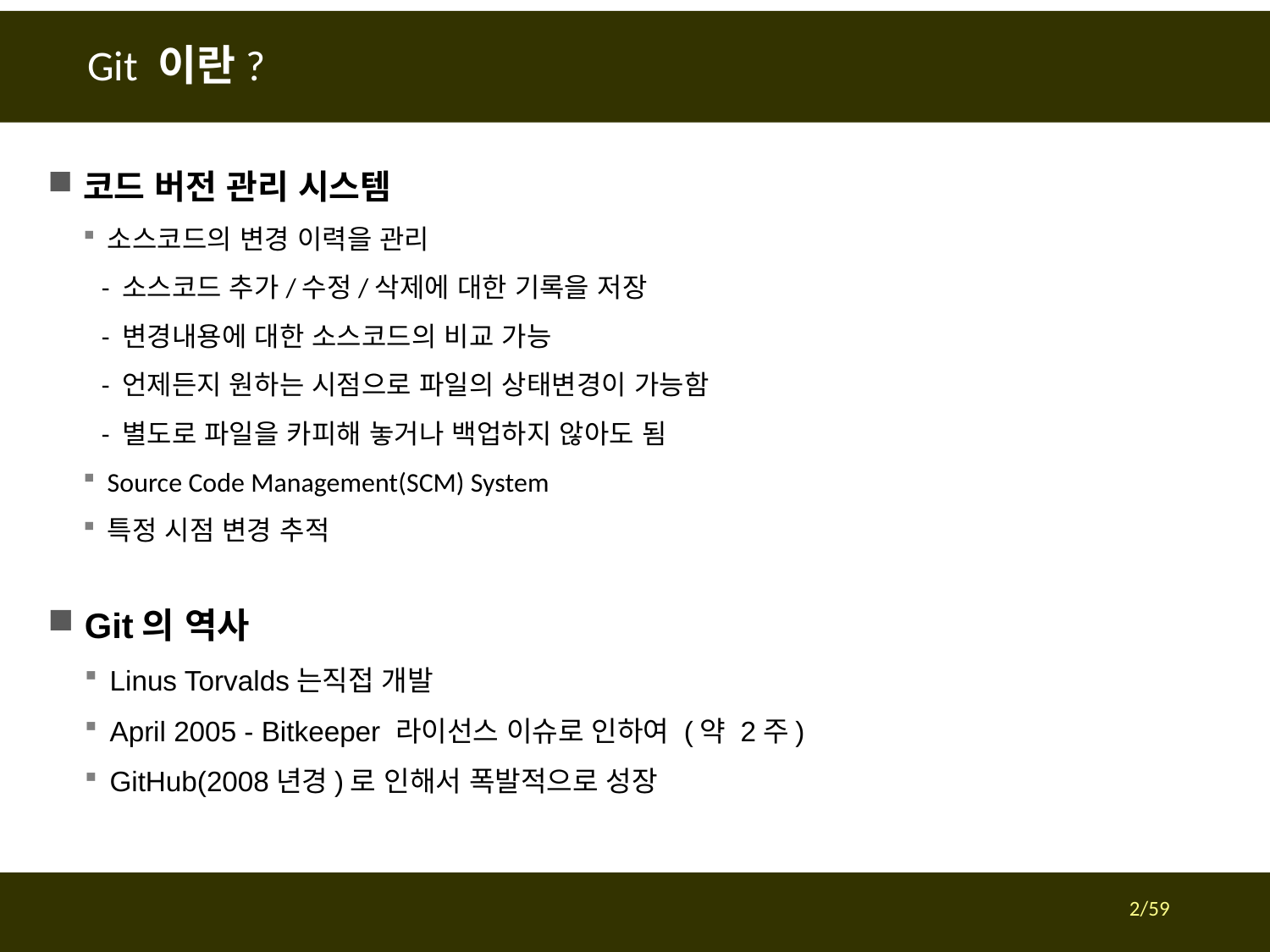

# Git 이란?
코드 버전 관리 시스템
소스코드의 변경 이력을 관리
   - 소스코드 추가/수정/삭제에 대한 기록을 저장
   - 변경내용에 대한 소스코드의 비교 가능
   - 언제든지 원하는 시점으로 파일의 상태변경이 가능함
   - 별도로 파일을 카피해 놓거나 백업하지 않아도 됨
Source Code Management(SCM) System
특정 시점 변경 추적
Git의 역사
Linus Torvalds는직접 개발
April 2005 - Bitkeeper 라이선스 이슈로 인하여 (약 2주)
GitHub(2008년경)로 인해서 폭발적으로 성장
2/59